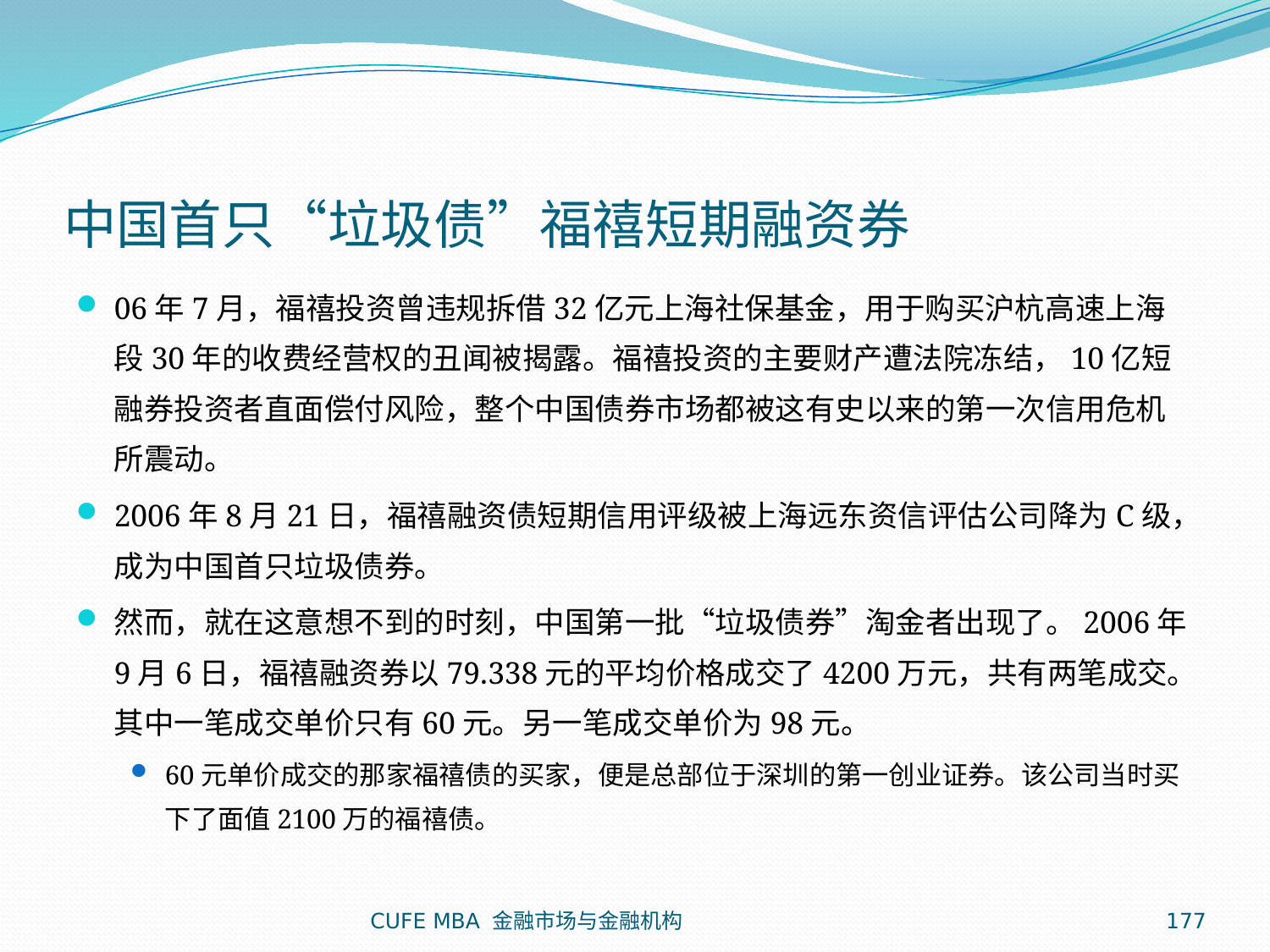

# 中国首只“垃圾债”福禧短期融资券
06年7月，福禧投资曾违规拆借32亿元上海社保基金，用于购买沪杭高速上海段30年的收费经营权的丑闻被揭露。福禧投资的主要财产遭法院冻结，10亿短融券投资者直面偿付风险，整个中国债券市场都被这有史以来的第一次信用危机所震动。
2006年8月21日，福禧融资债短期信用评级被上海远东资信评估公司降为C级，成为中国首只垃圾债券。
然而，就在这意想不到的时刻，中国第一批“垃圾债券”淘金者出现了。2006年9月6日，福禧融资券以79.338元的平均价格成交了4200万元，共有两笔成交。其中一笔成交单价只有60元。另一笔成交单价为98元。
60元单价成交的那家福禧债的买家，便是总部位于深圳的第一创业证券。该公司当时买下了面值2100万的福禧债。

CUFE MBA 金融市场与金融机构
177